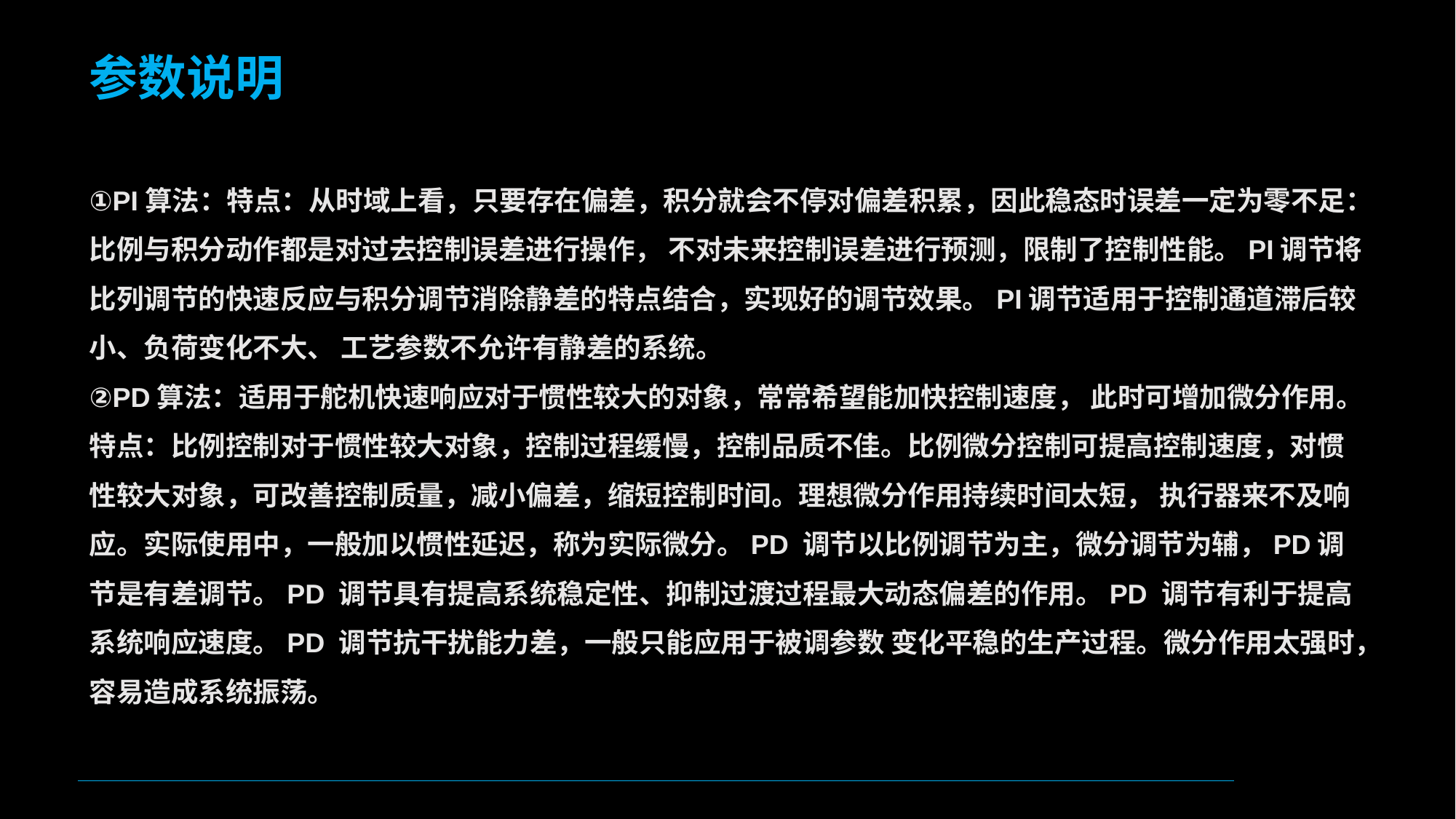

参数说明
①PI算法：特点：从时域上看，只要存在偏差，积分就会不停对偏差积累，因此稳态时误差一定为零不足：比例与积分动作都是对过去控制误差进行操作， 不对未来控制误差进行预测，限制了控制性能。PI调节将比列调节的快速反应与积分调节消除静差的特点结合，实现好的调节效果。PI调节适用于控制通道滞后较小、负荷变化不大、 工艺参数不允许有静差的系统。
②PD算法：适用于舵机快速响应对于惯性较大的对象，常常希望能加快控制速度， 此时可增加微分作用。特点：比例控制对于惯性较大对象，控制过程缓慢，控制品质不佳。比例微分控制可提高控制速度，对惯性较大对象，可改善控制质量，减小偏差，缩短控制时间。理想微分作用持续时间太短， 执行器来不及响应。实际使用中，一般加以惯性延迟，称为实际微分。PD 调节以比例调节为主，微分调节为辅，PD调节是有差调节。PD 调节具有提高系统稳定性、抑制过渡过程最大动态偏差的作用。PD 调节有利于提高系统响应速度。PD 调节抗干扰能力差，一般只能应用于被调参数 变化平稳的生产过程。微分作用太强时，容易造成系统振荡。